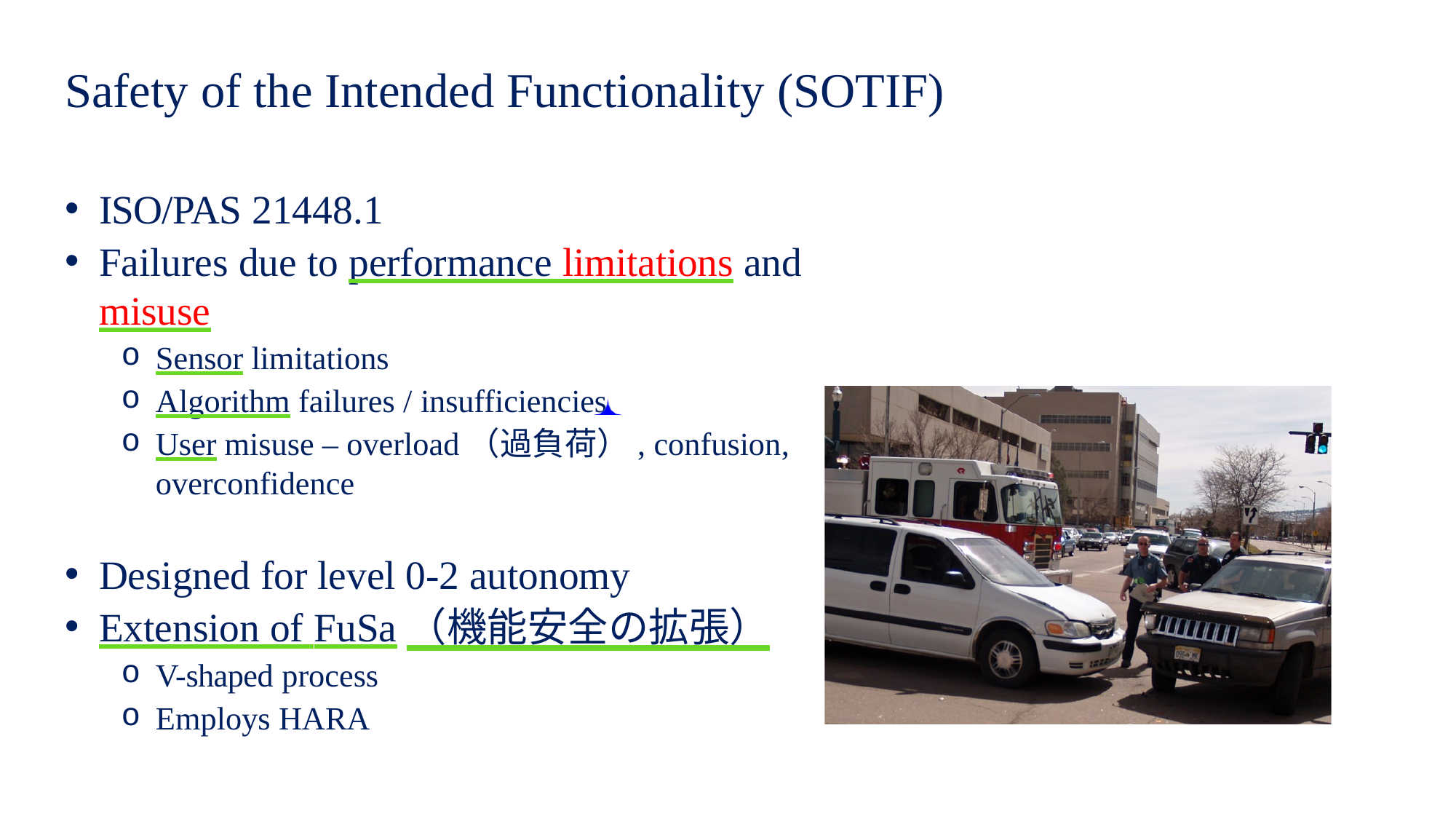

# Safety of the Intended Functionality (SOTIF)
ISO/PAS 21448.1
Failures due to performance limitations and misuse
Sensor limitations
Algorithm failures / insufficiencies
User misuse – overload（過負荷）, confusion, overconfidence

Designed for level 0-2 autonomy
Extension of FuSa（機能安全の拡張）
V-shaped process
Employs HARA